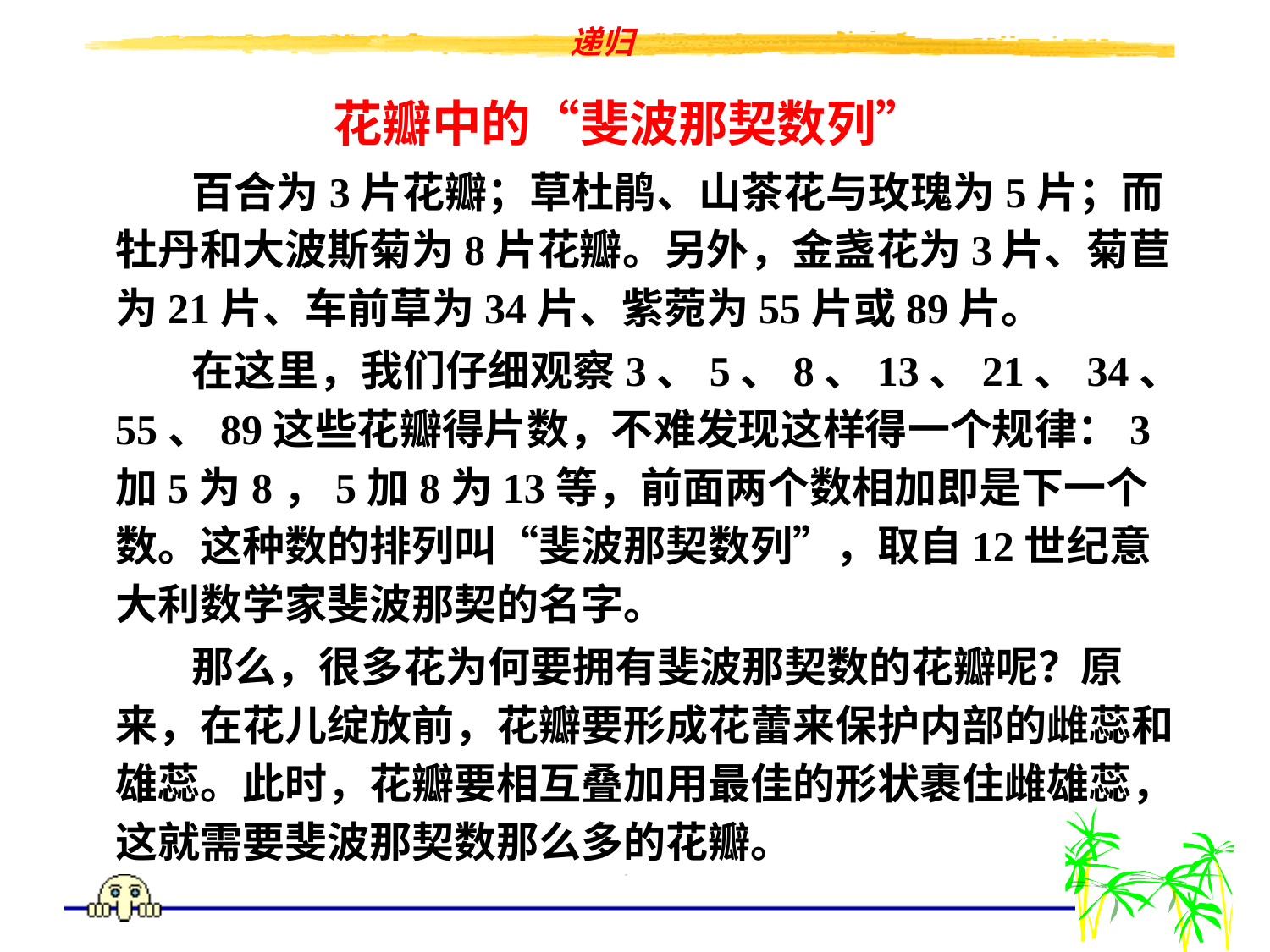

# 花瓣中的“斐波那契数列”
            百合为3片花瓣；草杜鹃、山茶花与玫瑰为5片；而牡丹和大波斯菊为8片花瓣。另外，金盏花为3片、菊苣为21片、车前草为34片、紫菀为55片或89片。
            在这里，我们仔细观察3、5、8、13、21、34、55、89这些花瓣得片数，不难发现这样得一个规律：3加5为8，5加8为13等，前面两个数相加即是下一个数。这种数的排列叫“斐波那契数列”，取自12世纪意大利数学家斐波那契的名字。
            那么，很多花为何要拥有斐波那契数的花瓣呢？原来，在花儿绽放前，花瓣要形成花蕾来保护内部的雌蕊和雄蕊。此时，花瓣要相互叠加用最佳的形状裹住雌雄蕊，这就需要斐波那契数那么多的花瓣。